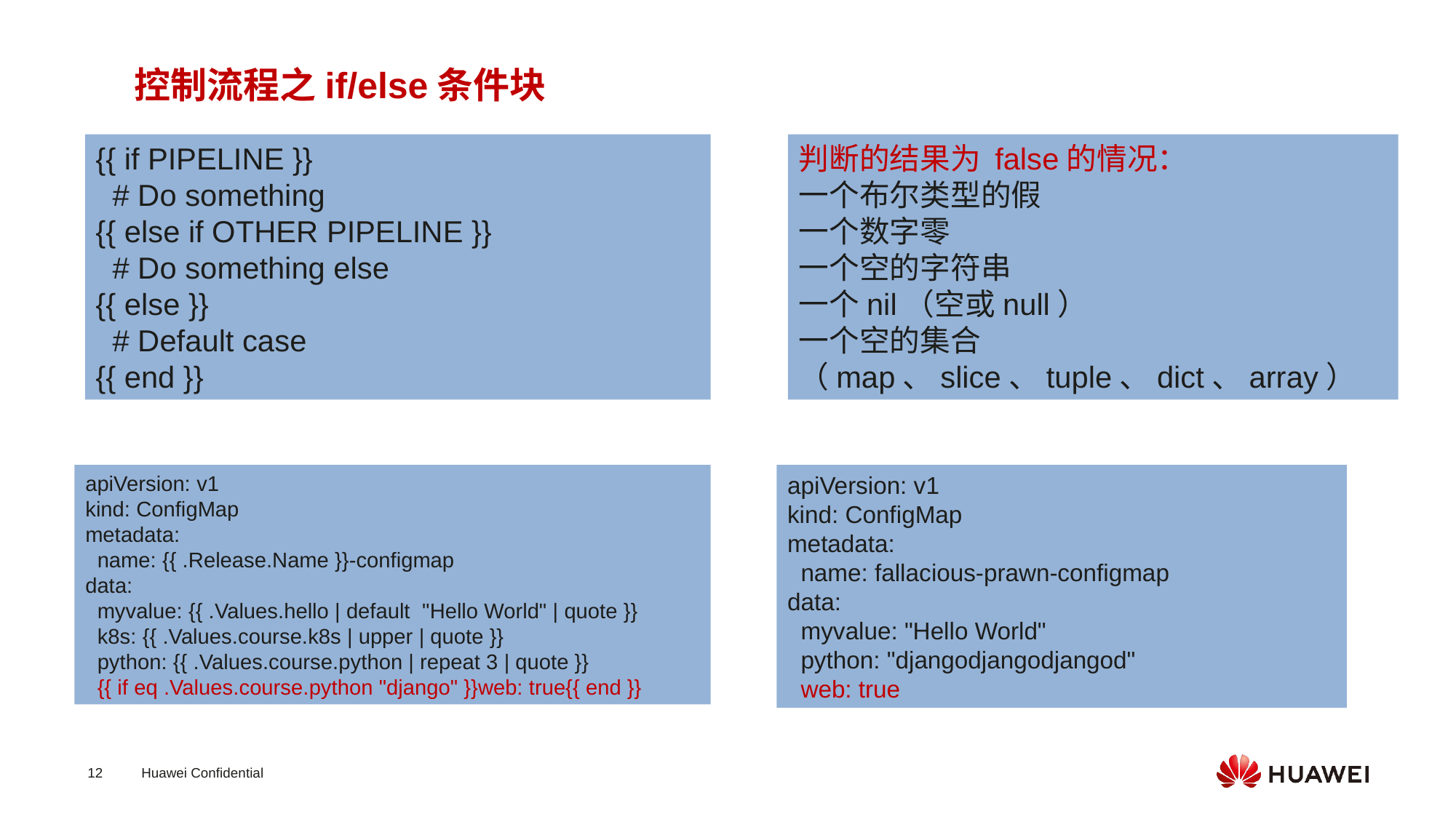

控制流程之if/else条件块
{{ if PIPELINE }}
  # Do something
{{ else if OTHER PIPELINE }}
  # Do something else
{{ else }}
  # Default case
{{ end }}
判断的结果为 false的情况：
一个布尔类型的假
一个数字零
一个空的字符串
一个nil（空或null）
一个空的集合（map、slice、tuple、dict、array）
apiVersion: v1
kind: ConfigMap
metadata:
  name: {{ .Release.Name }}-configmap
data:
  myvalue: {{ .Values.hello | default  "Hello World" | quote }}
  k8s: {{ .Values.course.k8s | upper | quote }}
  python: {{ .Values.course.python | repeat 3 | quote }}
  {{ if eq .Values.course.python "django" }}web: true{{ end }}
apiVersion: v1
kind: ConfigMap
metadata:
  name: fallacious-prawn-configmap
data:
  myvalue: "Hello World"
  python: "djangodjangodjangod"
  web: true